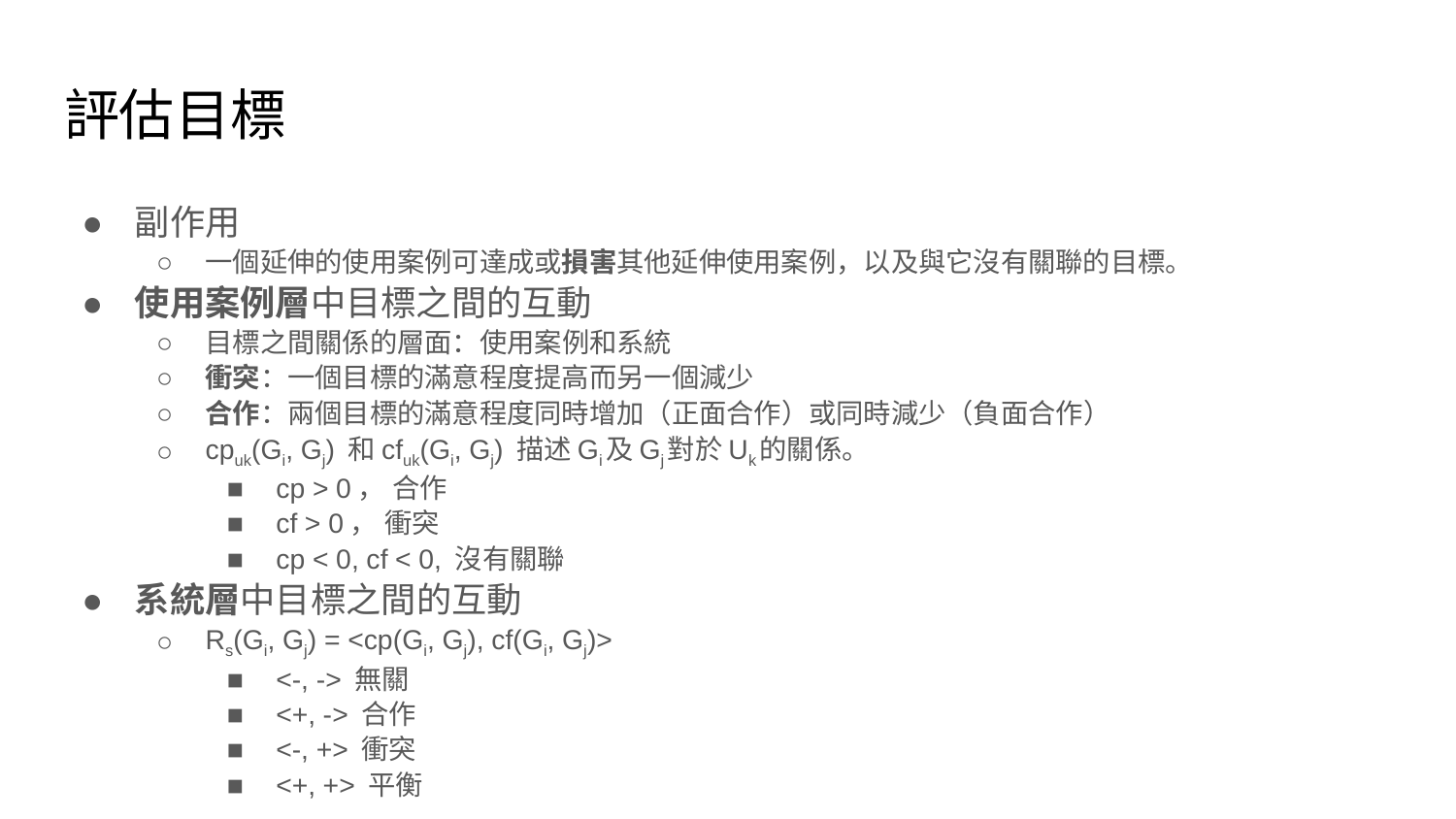

# 評估目標
副作用
一個延伸的使用案例可達成或損害其他延伸使用案例，以及與它沒有關聯的目標。
使用案例層中目標之間的互動
目標之間關係的層面：使用案例和系統
衝突：一個目標的滿意程度提高而另一個減少
合作：兩個目標的滿意程度同時增加（正面合作）或同時減少（負面合作）
cpuk(Gi, Gj) 和cfuk(Gi, Gj) 描述Gi及Gj對於Uk的關係。
cp > 0， 合作
cf > 0， 衝突
cp < 0, cf < 0, 沒有關聯
系統層中目標之間的互動
Rs(Gi, Gj) = <cp(Gi, Gj), cf(Gi, Gj)>
<-, -> 無關
<+, -> 合作
<-, +> 衝突
<+, +> 平衡